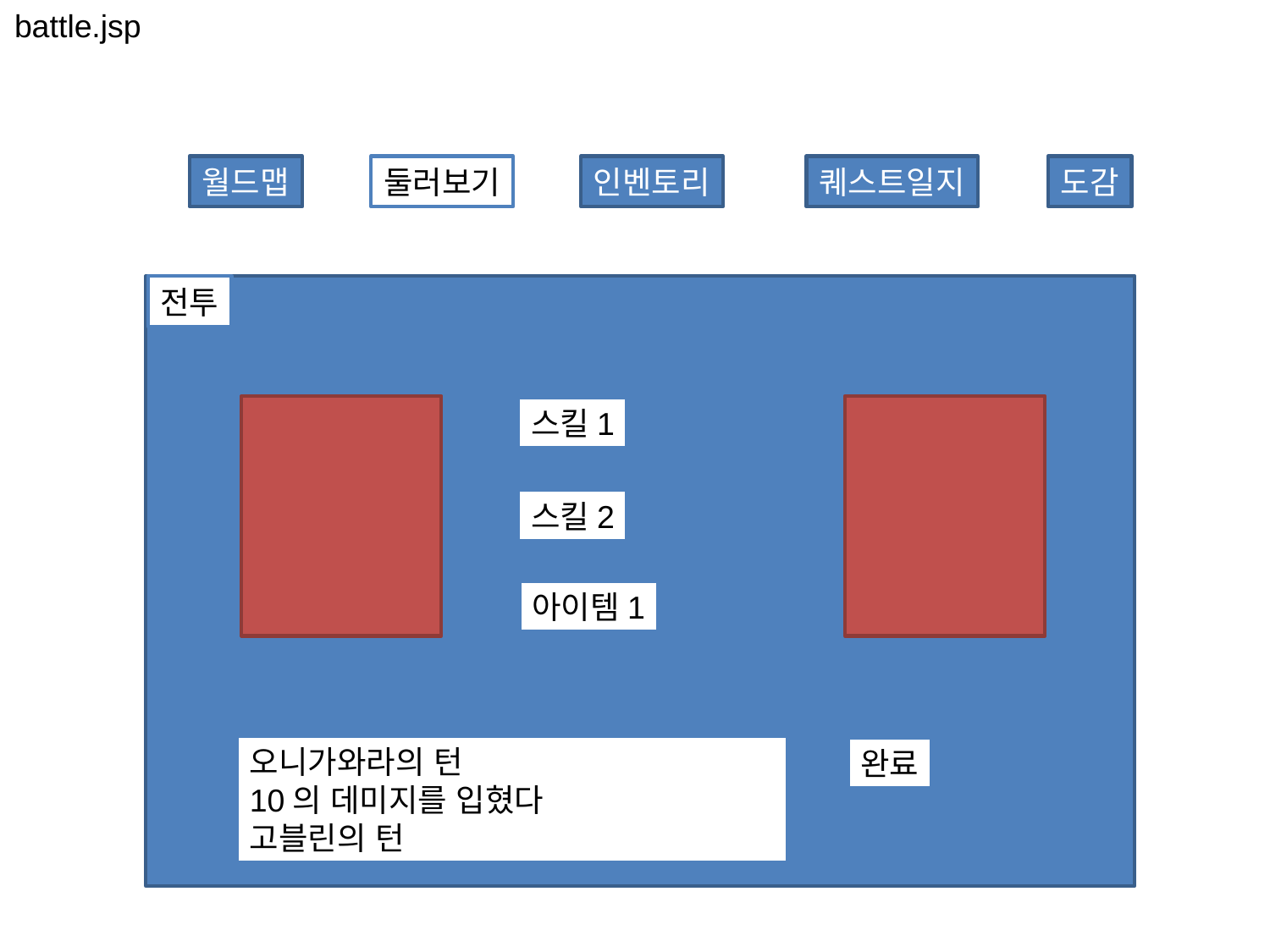

battle.jsp
월드맵
둘러보기
인벤토리
퀘스트일지
도감
전투

스킬1
스킬2
아이템1
오니가와라의 턴
10의 데미지를 입혔다
고블린의 턴
완료